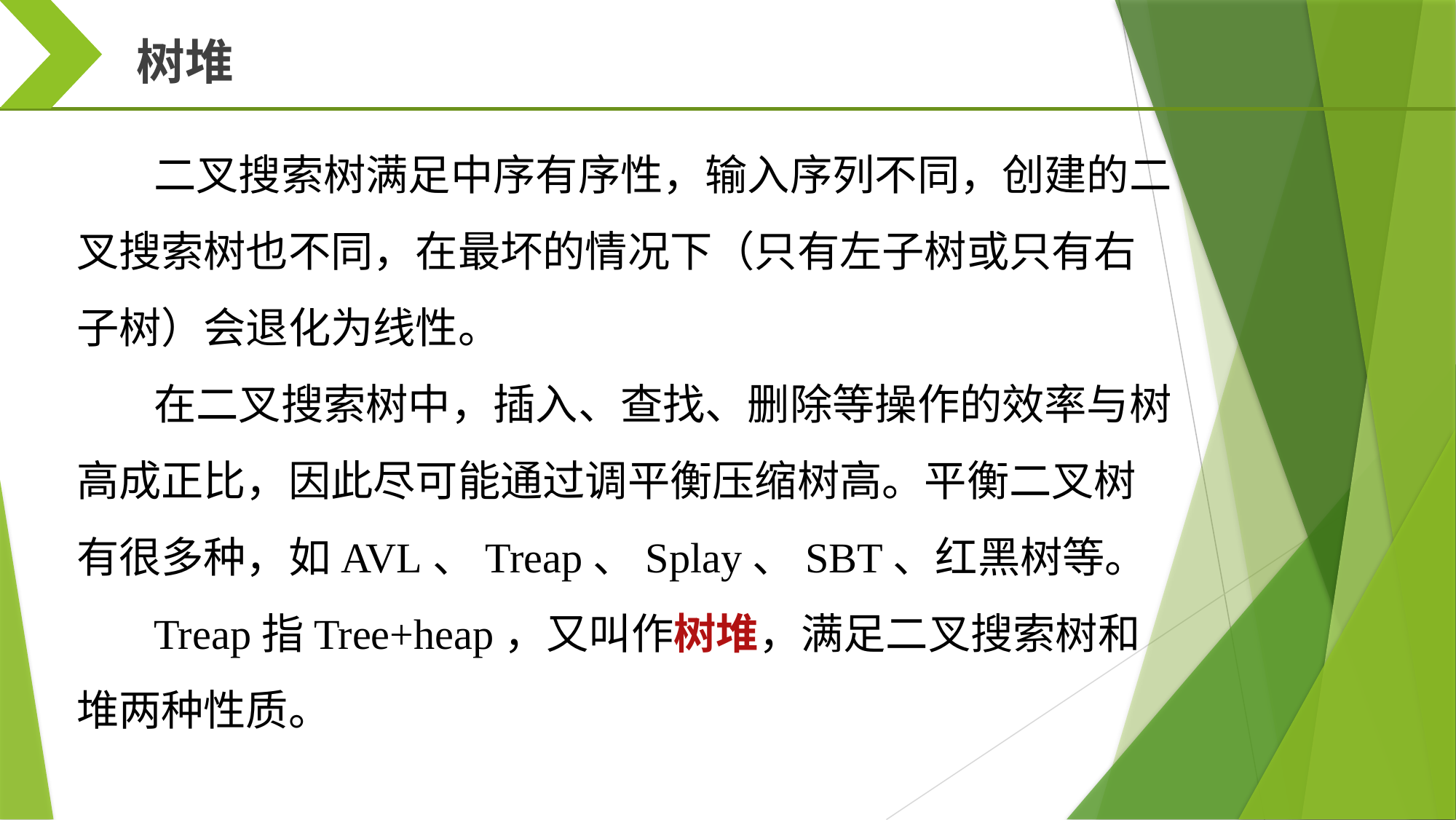

树堆
二叉搜索树满足中序有序性，输入序列不同，创建的二叉搜索树也不同，在最坏的情况下（只有左子树或只有右子树）会退化为线性。
在二叉搜索树中，插入、查找、删除等操作的效率与树高成正比，因此尽可能通过调平衡压缩树高。平衡二叉树有很多种，如AVL、Treap、Splay、SBT、红黑树等。
Treap指Tree+heap，又叫作树堆，满足二叉搜索树和堆两种性质。